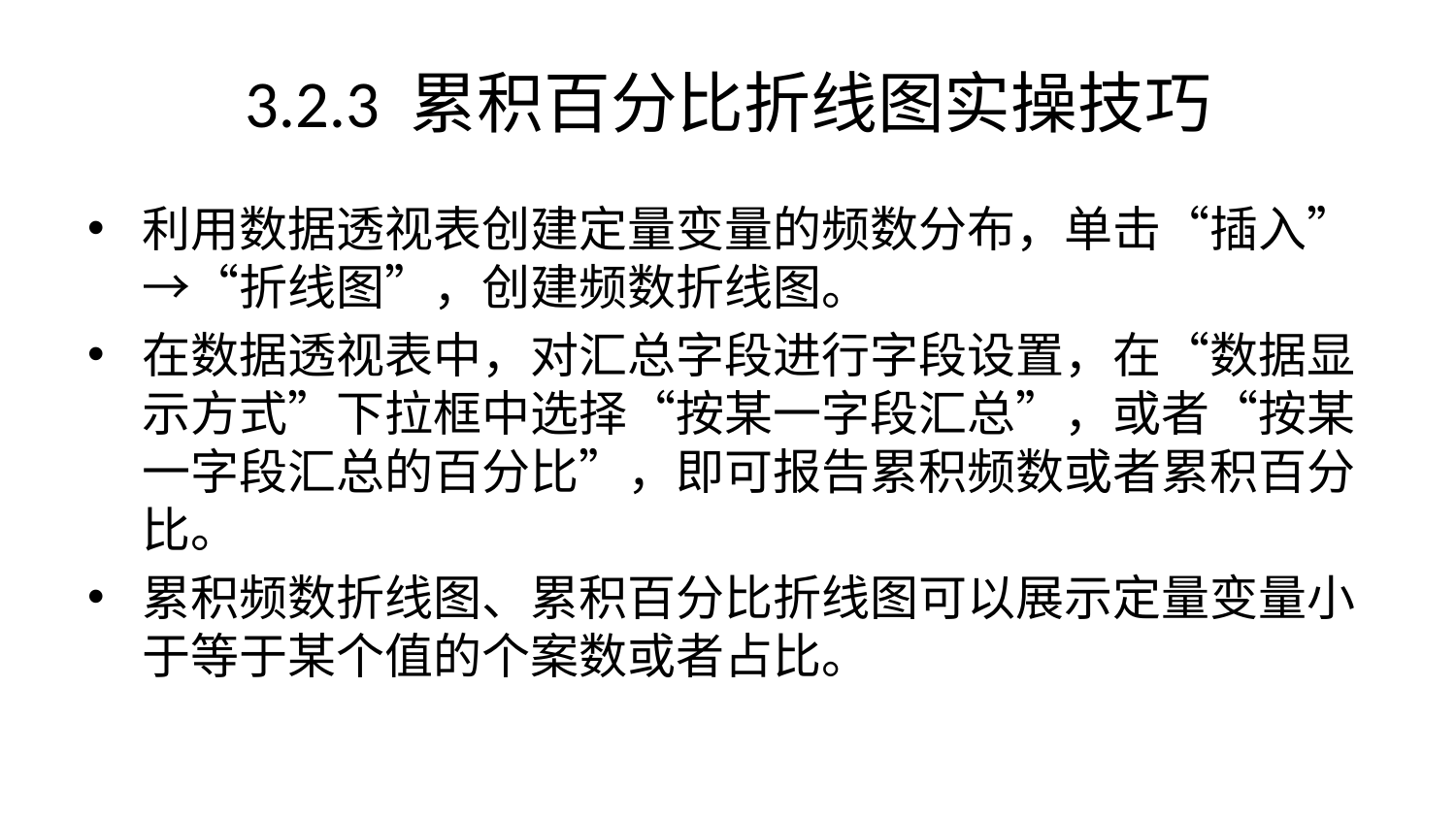

# 3.2.3 累积百分比折线图实操技巧
利用数据透视表创建定量变量的频数分布，单击“插入”→“折线图”，创建频数折线图。
在数据透视表中，对汇总字段进行字段设置，在“数据显示方式”下拉框中选择“按某一字段汇总”，或者“按某一字段汇总的百分比”，即可报告累积频数或者累积百分比。
累积频数折线图、累积百分比折线图可以展示定量变量小于等于某个值的个案数或者占比。